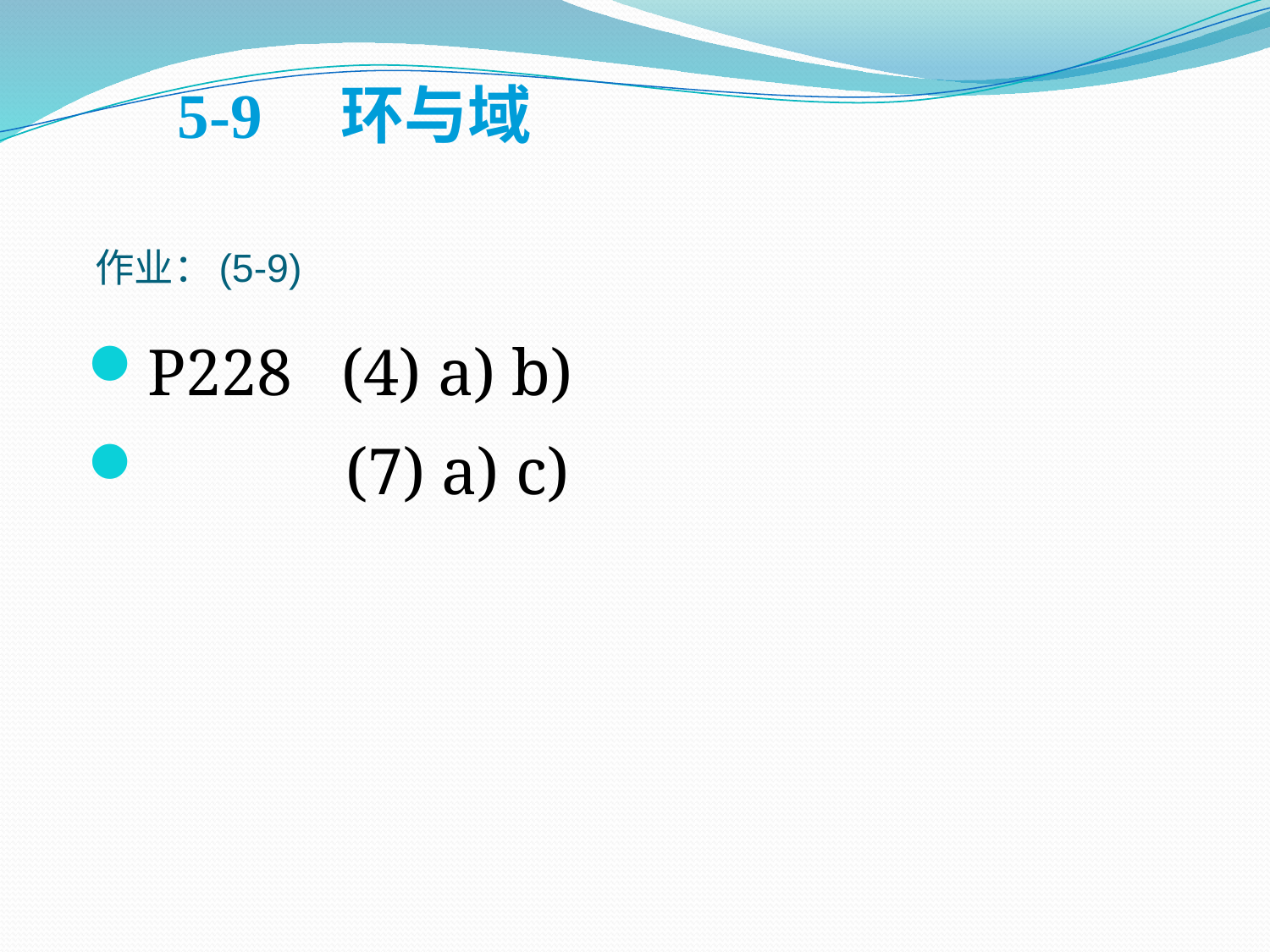

5-9　环与域
# 作业：(5-9)
P228   (4) a) b)
            (7) a) c)